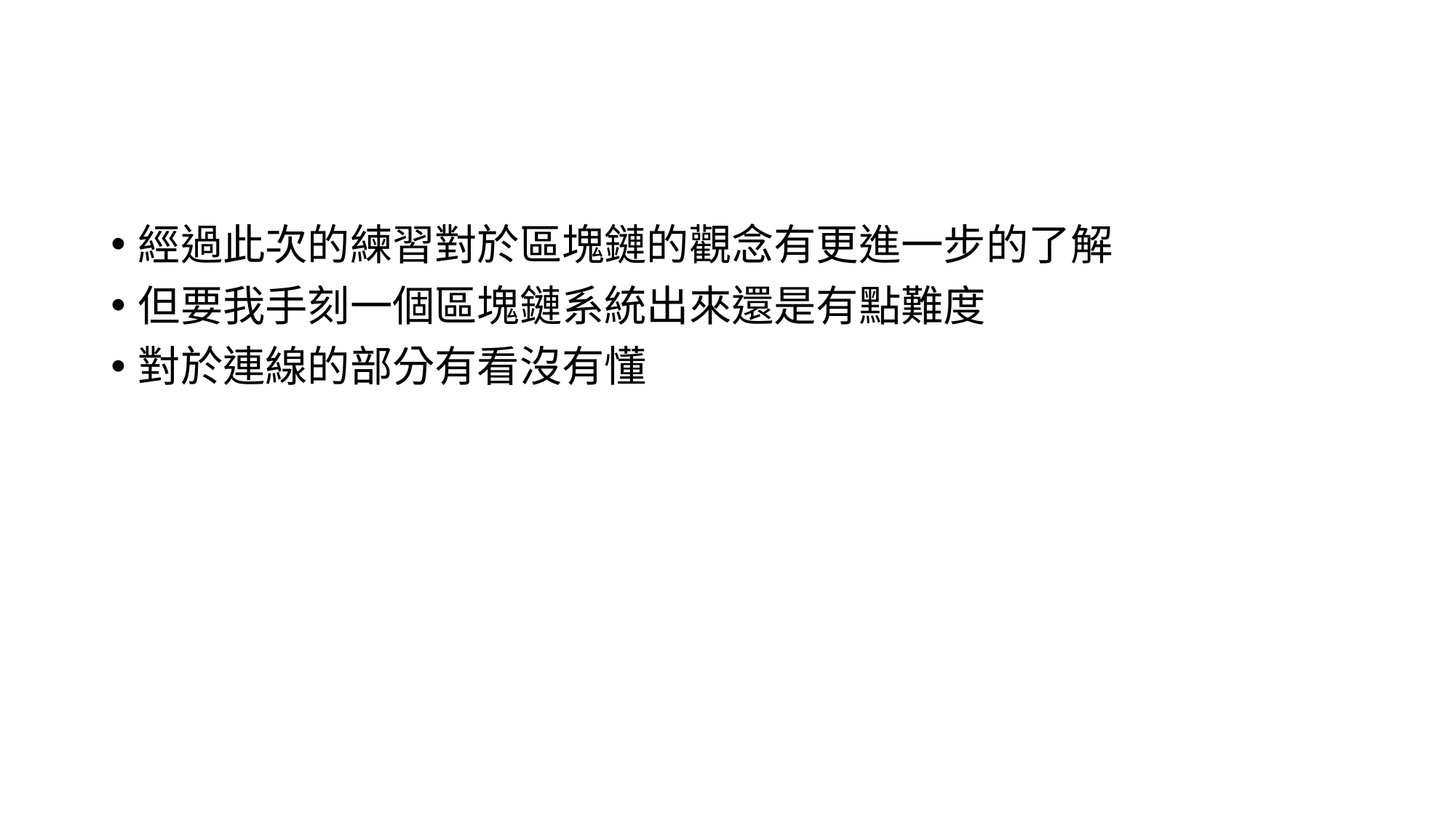

#
經過此次的練習對於區塊鏈的觀念有更進一步的了解
但要我手刻一個區塊鏈系統出來還是有點難度
對於連線的部分有看沒有懂